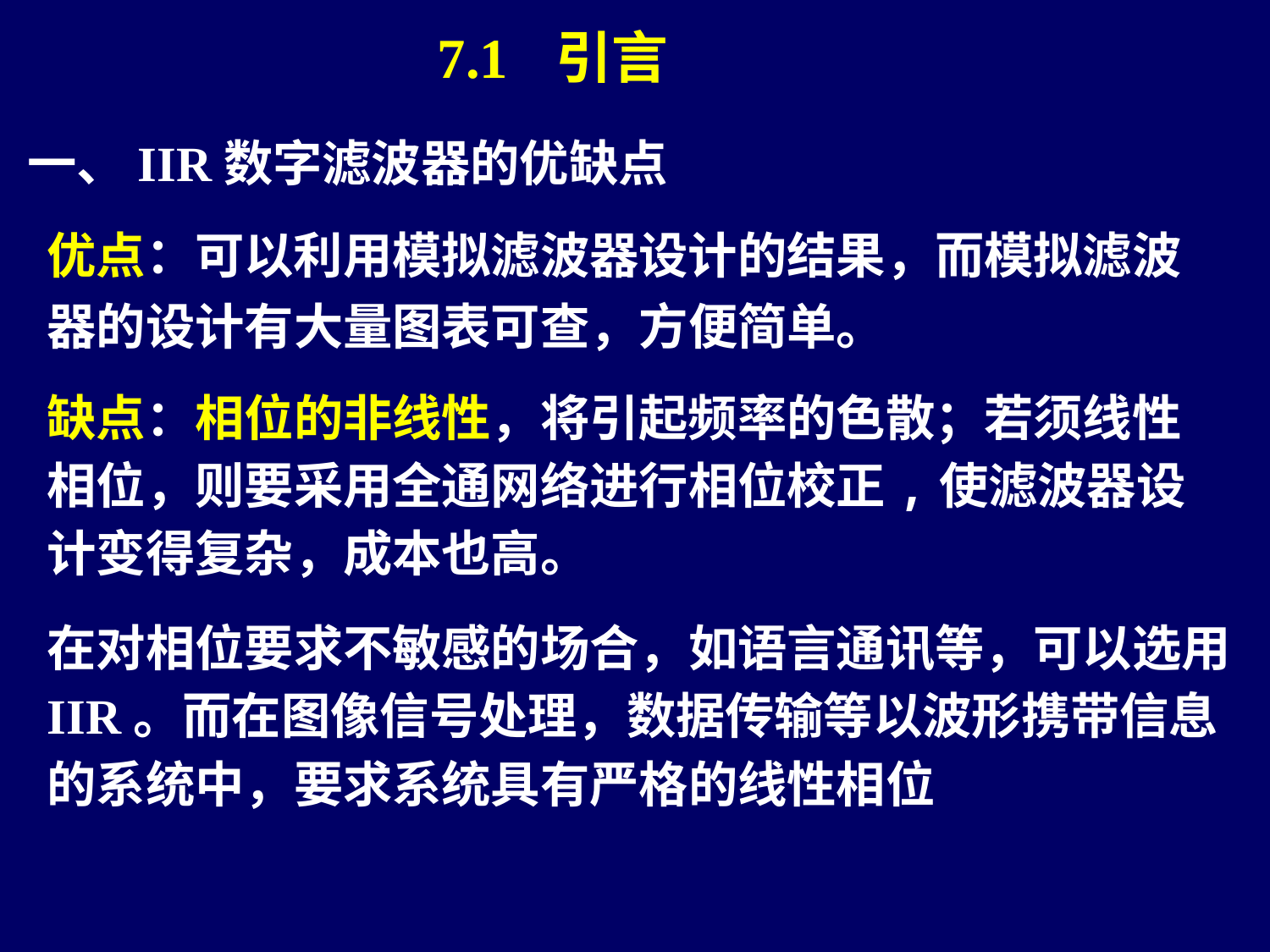

7.1 引言
一、IIR数字滤波器的优缺点
优点：可以利用模拟滤波器设计的结果，而模拟滤波器的设计有大量图表可查，方便简单。
缺点：相位的非线性，将引起频率的色散；若须线性相位，则要采用全通网络进行相位校正,使滤波器设计变得复杂，成本也高。
在对相位要求不敏感的场合，如语言通讯等，可以选用IIR。而在图像信号处理，数据传输等以波形携带信息的系统中，要求系统具有严格的线性相位